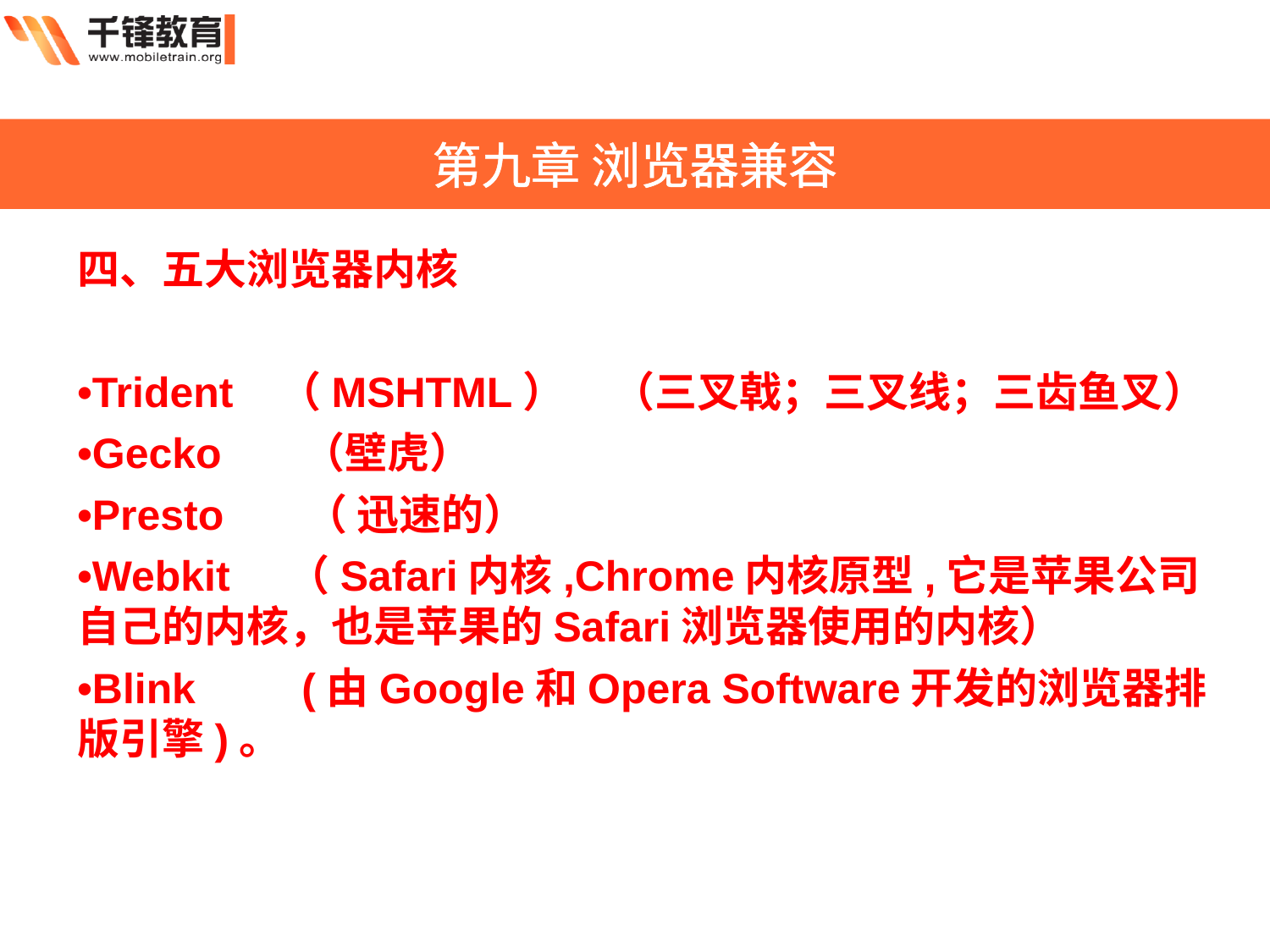

第九章 浏览器兼容
四、五大浏览器内核

•Trident   （MSHTML）     （三叉戟；三叉线；三齿鱼叉）
•Gecko      （壁虎）
•Presto      （ 迅速的）
•Webkit    （Safari内核,Chrome内核原型,它是苹果公司自己的内核，也是苹果的Safari浏览器使用的内核）
•Blink         (由Google和Opera Software开发的浏览器排版引擎)。